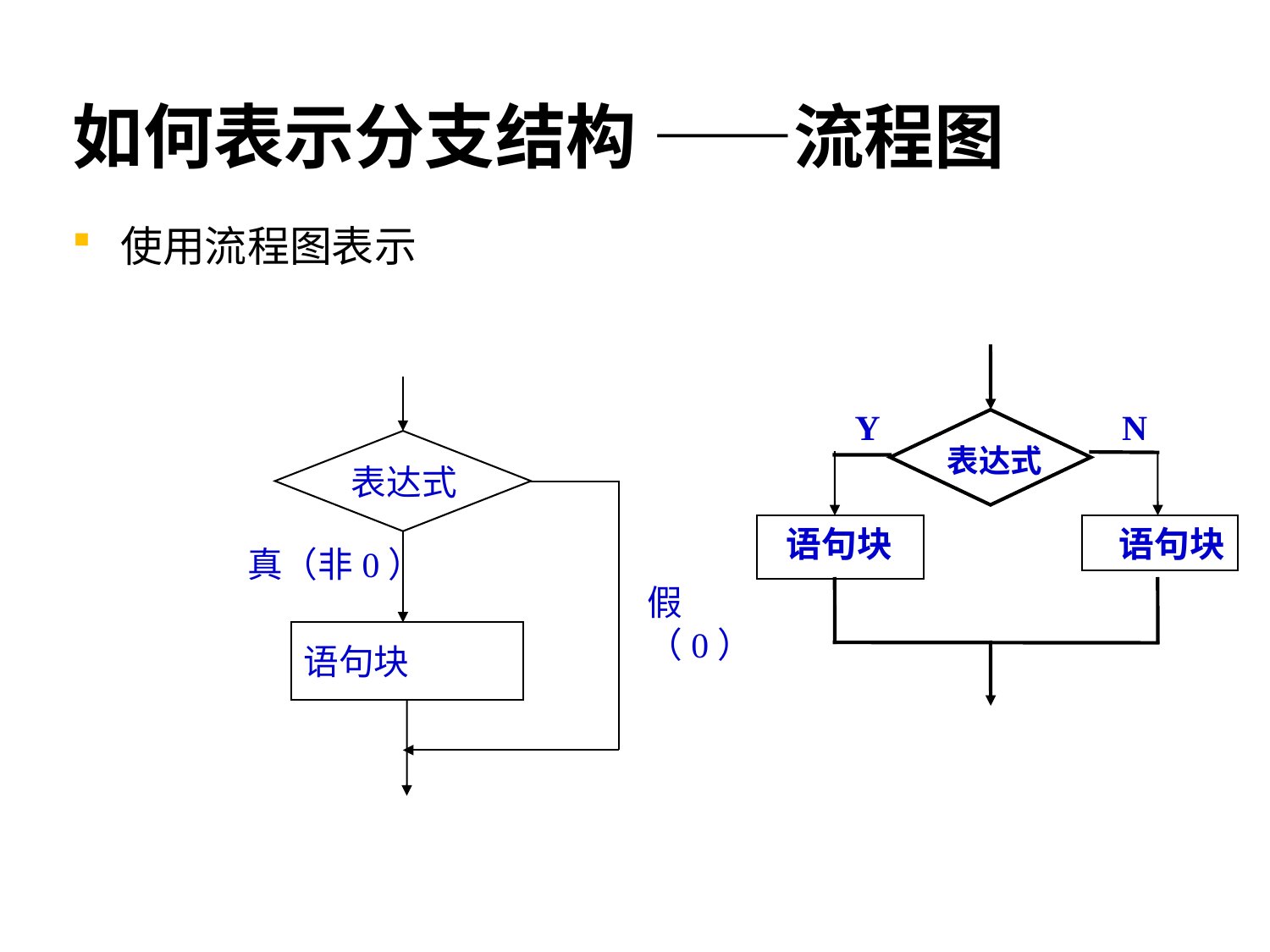

# 如何表示分支结构 ——流程图
使用流程图表示

表达式
假
（0）
真（非0）
语句块
Y
N

表达式

  语句块

  语句块